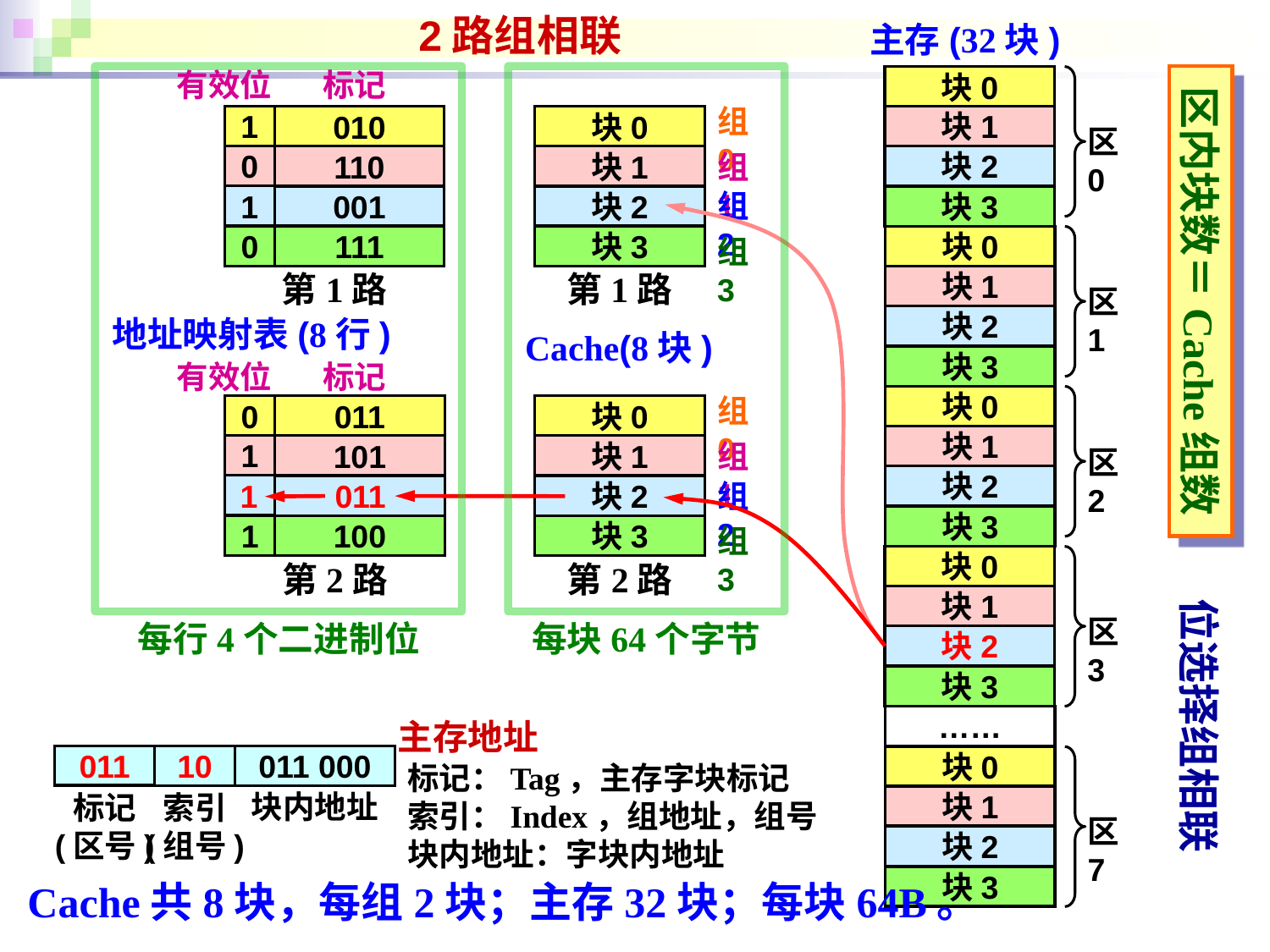

2路组相联
主存(32块)

有效位
标记
块0

组0
1
块1
010
块0
区0
组1
0
块2
110
块1
组2
1
001
块2
块3

组3
0
111
块3
块0

第1路
第1路
块1
区内块数＝Cache组数
区1
块2
地址映射表(8行)
Cache(8块)
块3
有效位
标记
组0
块0

0
011
块0
块1
组1
1
101
块1
区2
块2
组2
0
010
块2
1
011

块3
组3
1
100
块3
块0

第2路
第2路
块1
区3
每行4个二进制位
每块64个字节
块2
块3
位选择组相联
……
主存地址
011
10
011 000
块0

标记：Tag，主存字块标记
索引：Index，组地址，组号
块内地址：字块内地址
标记
(区号)
索引
(组号)
块内地址
块1
区7
块2
Cache共8块，每组2块；主存32块；每块64B。
块3